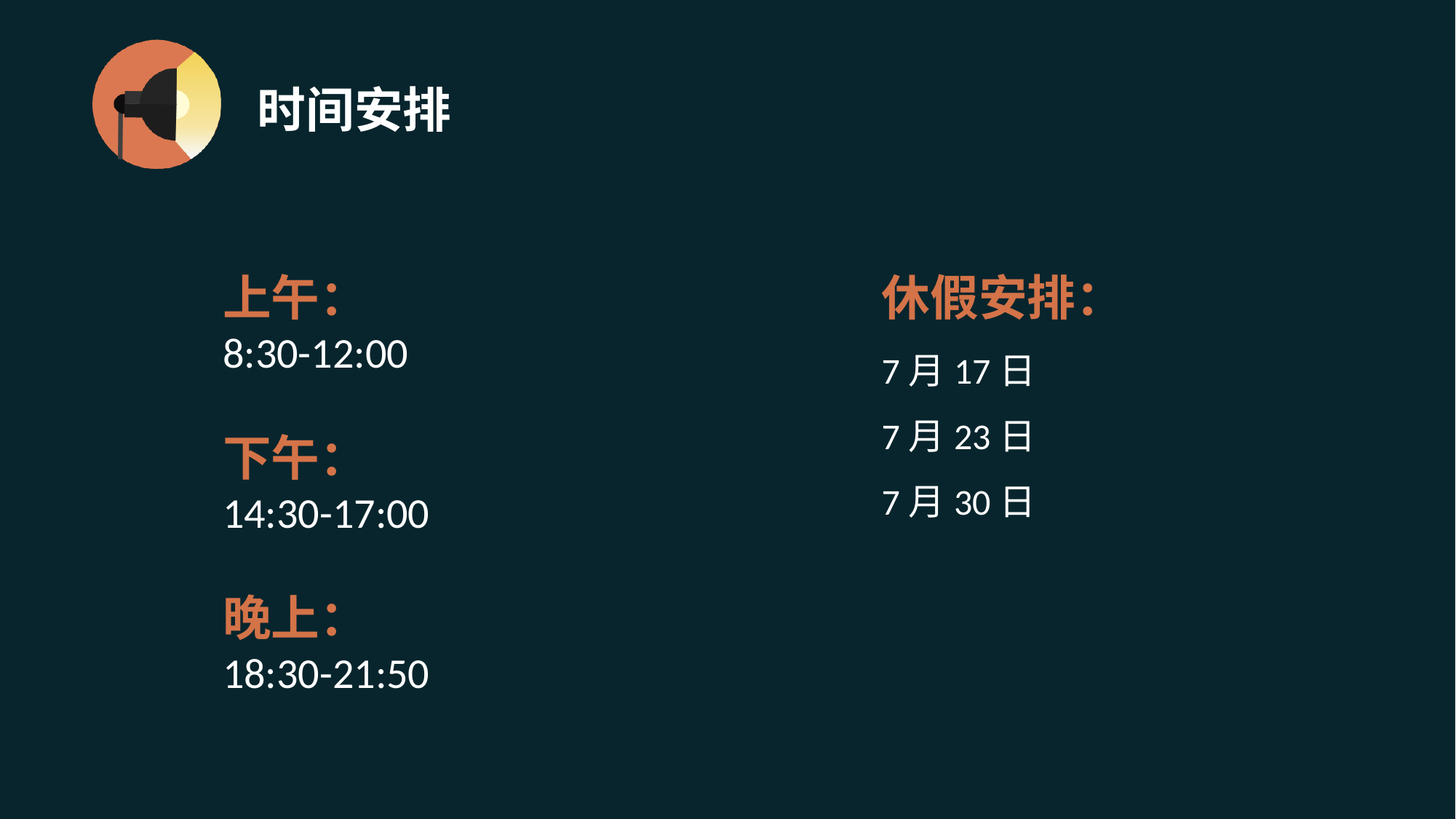

# 时间安排
上午：
8:30-12:00

下午：
14:30-17:00

晚上：
18:30-21:50

休假安排：
7月17日
7月23日
7月30日